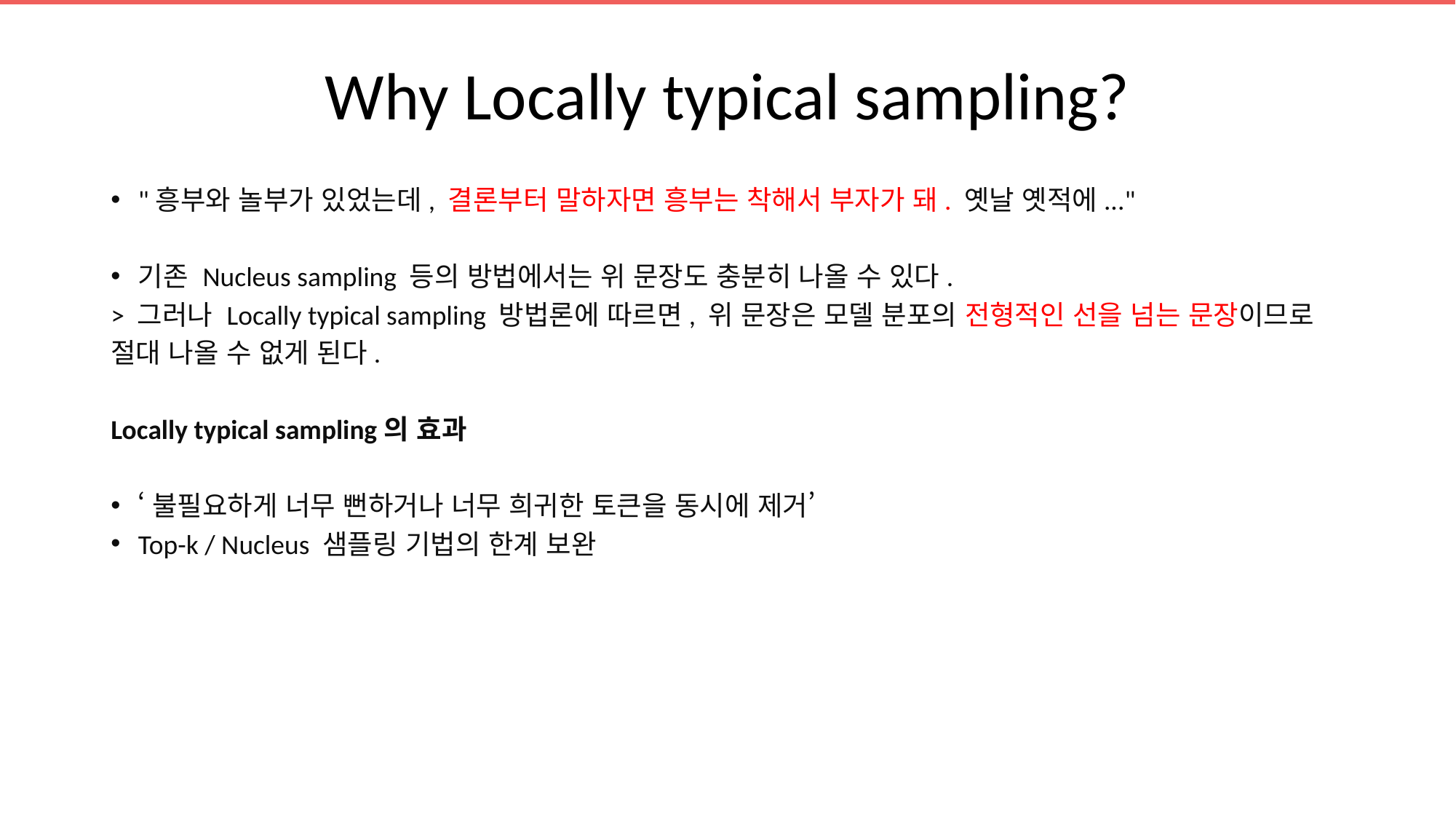

# Why Locally typical sampling?
"흥부와 놀부가 있었는데, 결론부터 말하자면 흥부는 착해서 부자가 돼. 옛날 옛적에..."

기존 Nucleus sampling 등의 방법에서는 위 문장도 충분히 나올 수 있다.
> 그러나 Locally typical sampling 방법론에 따르면, 위 문장은 모델 분포의 전형적인 선을 넘는 문장이므로
절대 나올 수 없게 된다.

Locally typical sampling의 효과

‘불필요하게 너무 뻔하거나 너무 희귀한 토큰을 동시에 제거’
Top-k / Nucleus 샘플링 기법의 한계 보완